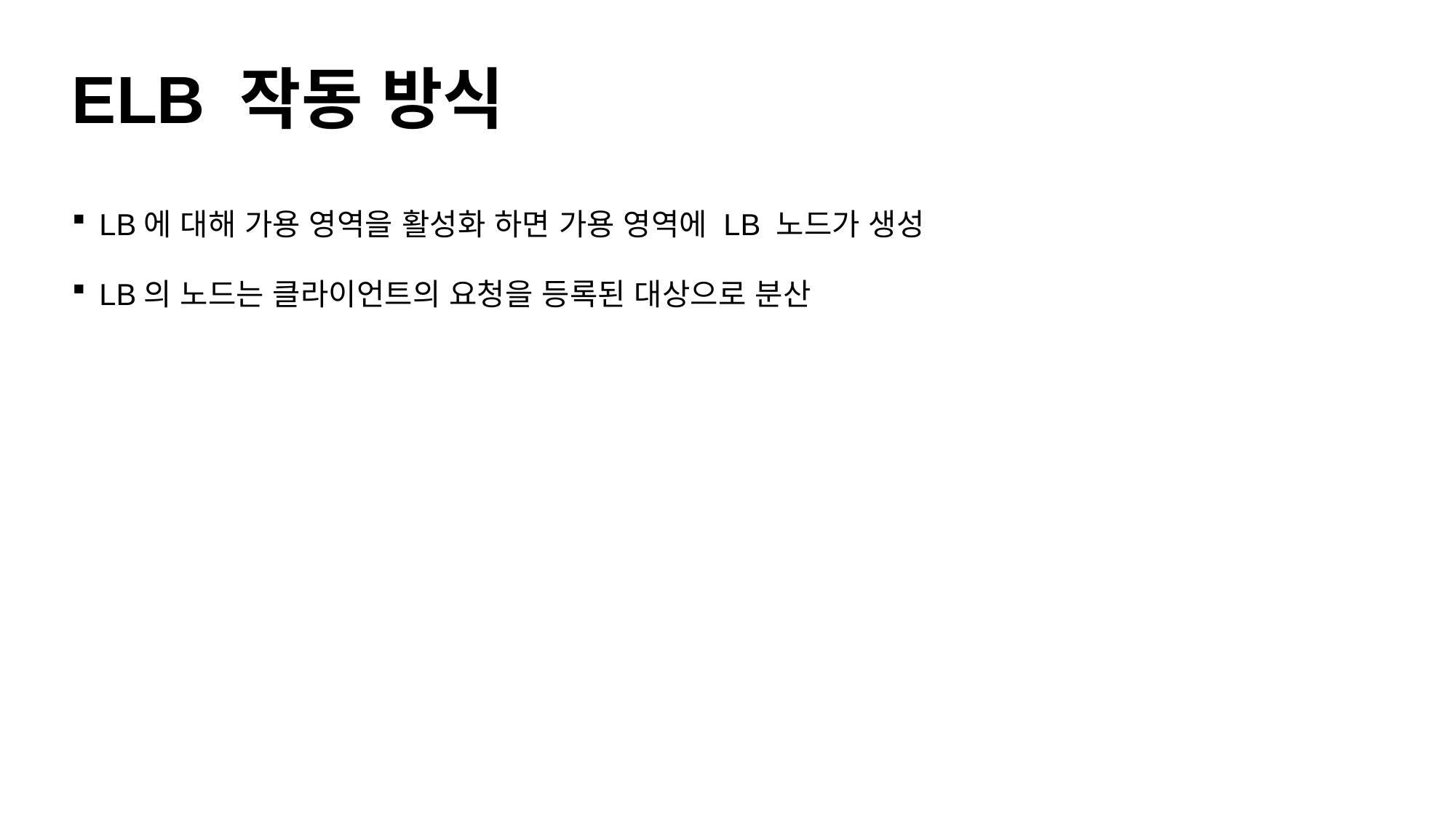

# ELB 작동 방식
LB에 대해 가용 영역을 활성화 하면 가용 영역에 LB 노드가 생성
LB의 노드는 클라이언트의 요청을 등록된 대상으로 분산